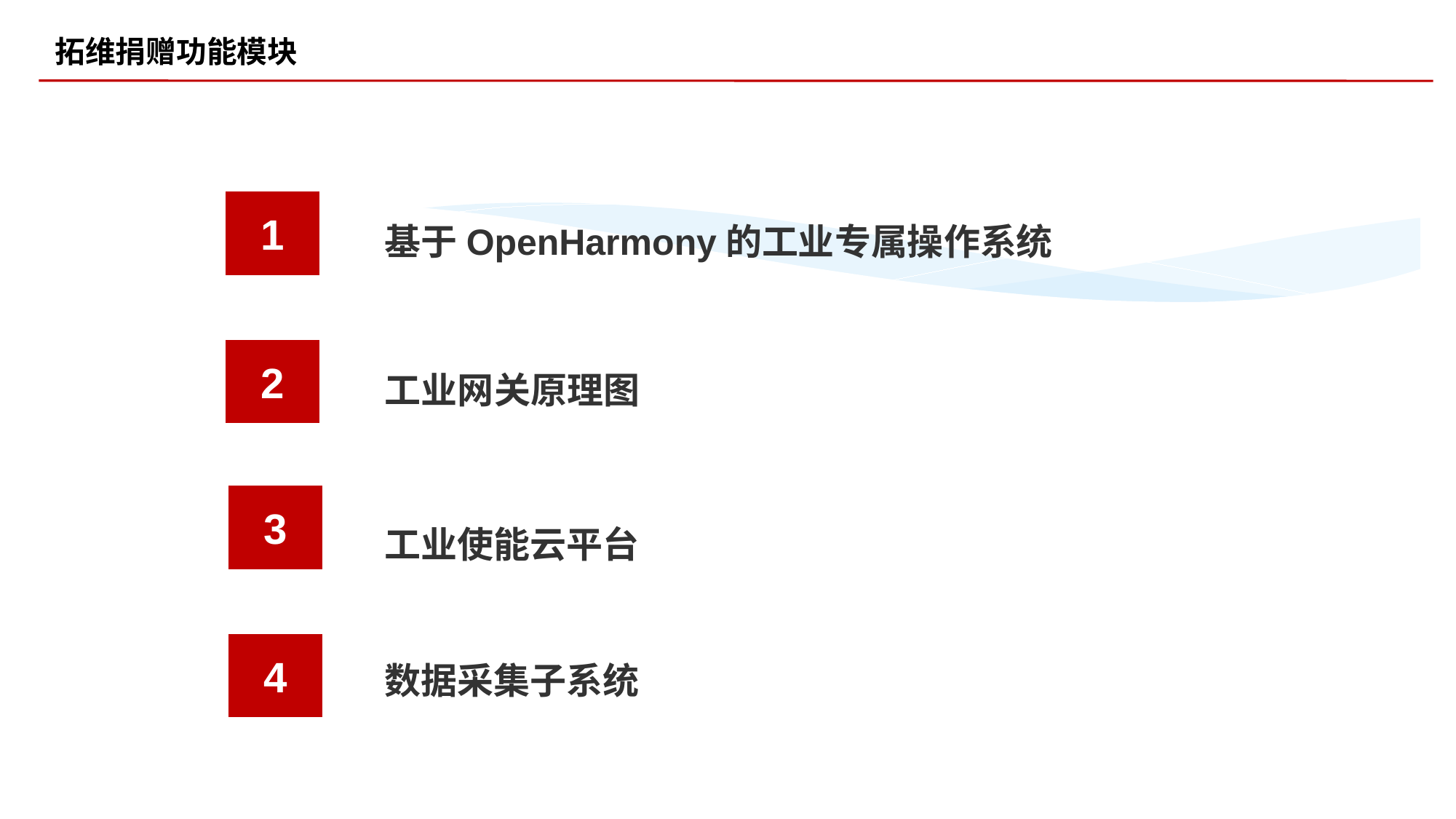

拓维捐赠功能模块

1
基于OpenHarmony的工业专属操作系统
2
工业网关原理图
3
工业使能云平台
4
数据采集子系统